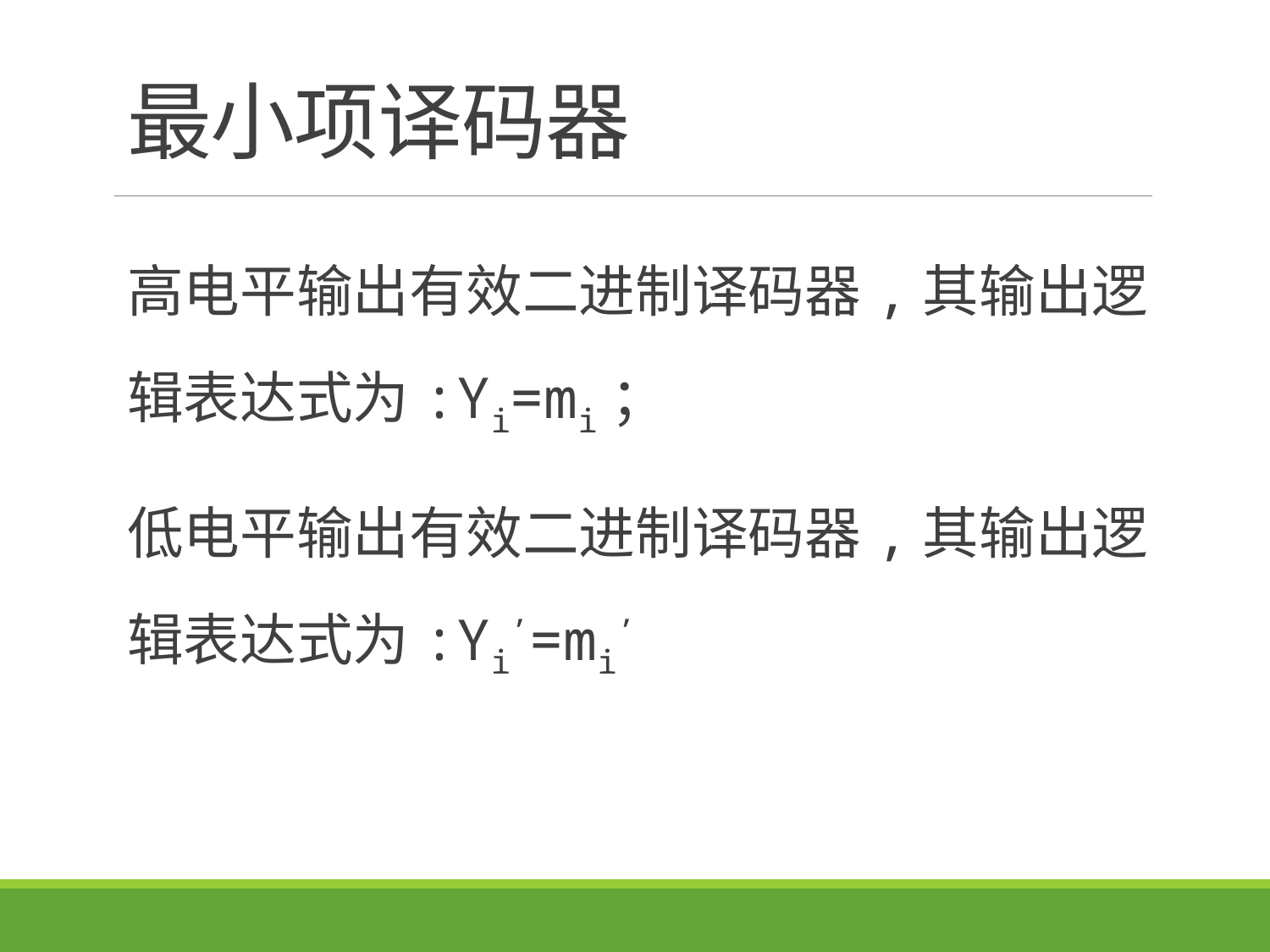

# 最小项译码器
高电平输出有效二进制译码器,其输出逻辑表达式为:Yi=mi；
低电平输出有效二进制译码器,其输出逻辑表达式为:Yi’=mi’